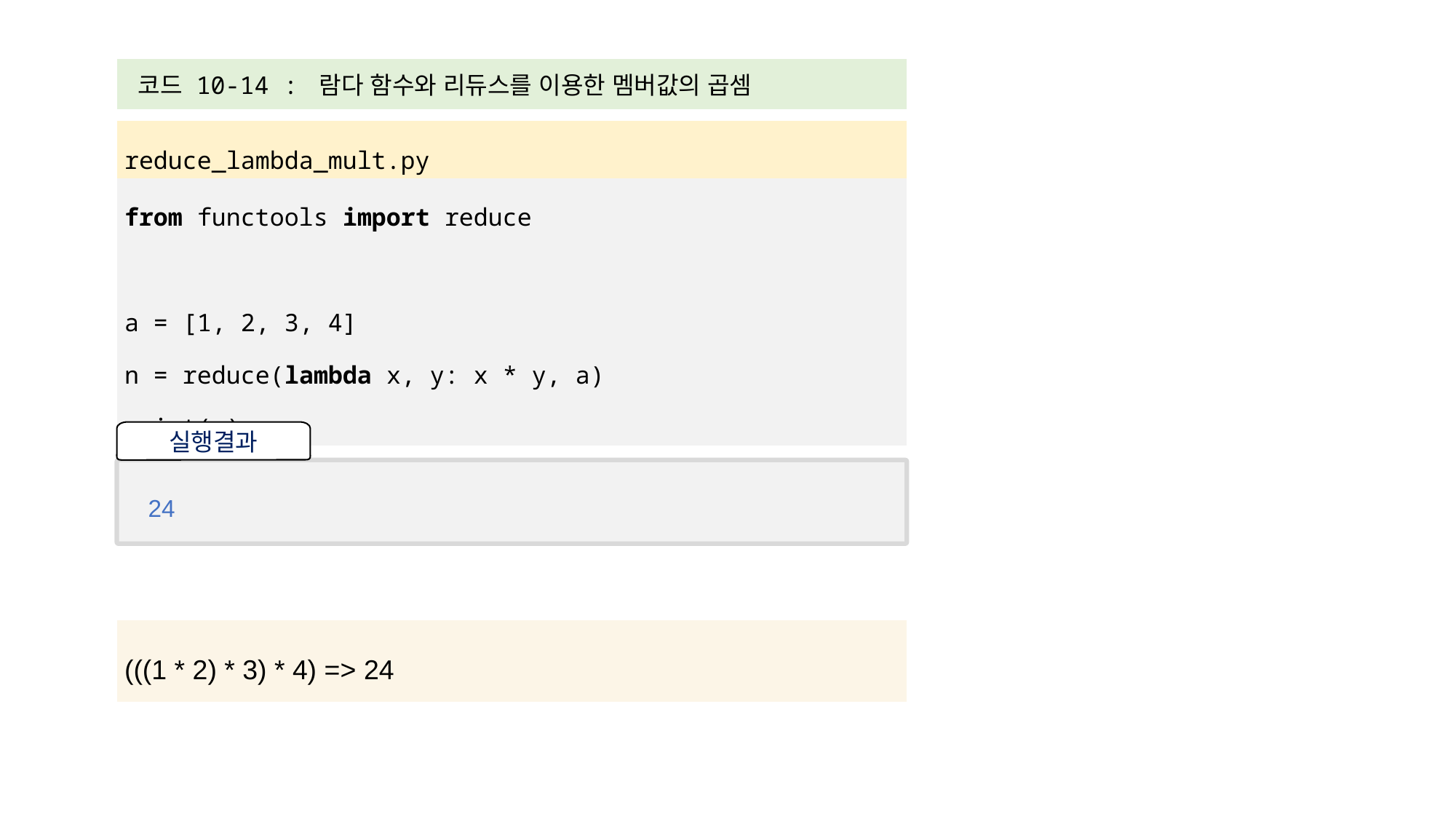

| 코드 10-14 : 람다 함수와 리듀스를 이용한 멤버값의 곱셈 |
| --- |
|  |
| reduce\_lambda\_mult.py |
| from functools import reduce a = [1, 2, 3, 4] n = reduce(lambda x, y: x \* y, a) print(n) |
실행결과

24
| (((1 \* 2) \* 3) \* 4) => 24 |
| --- |